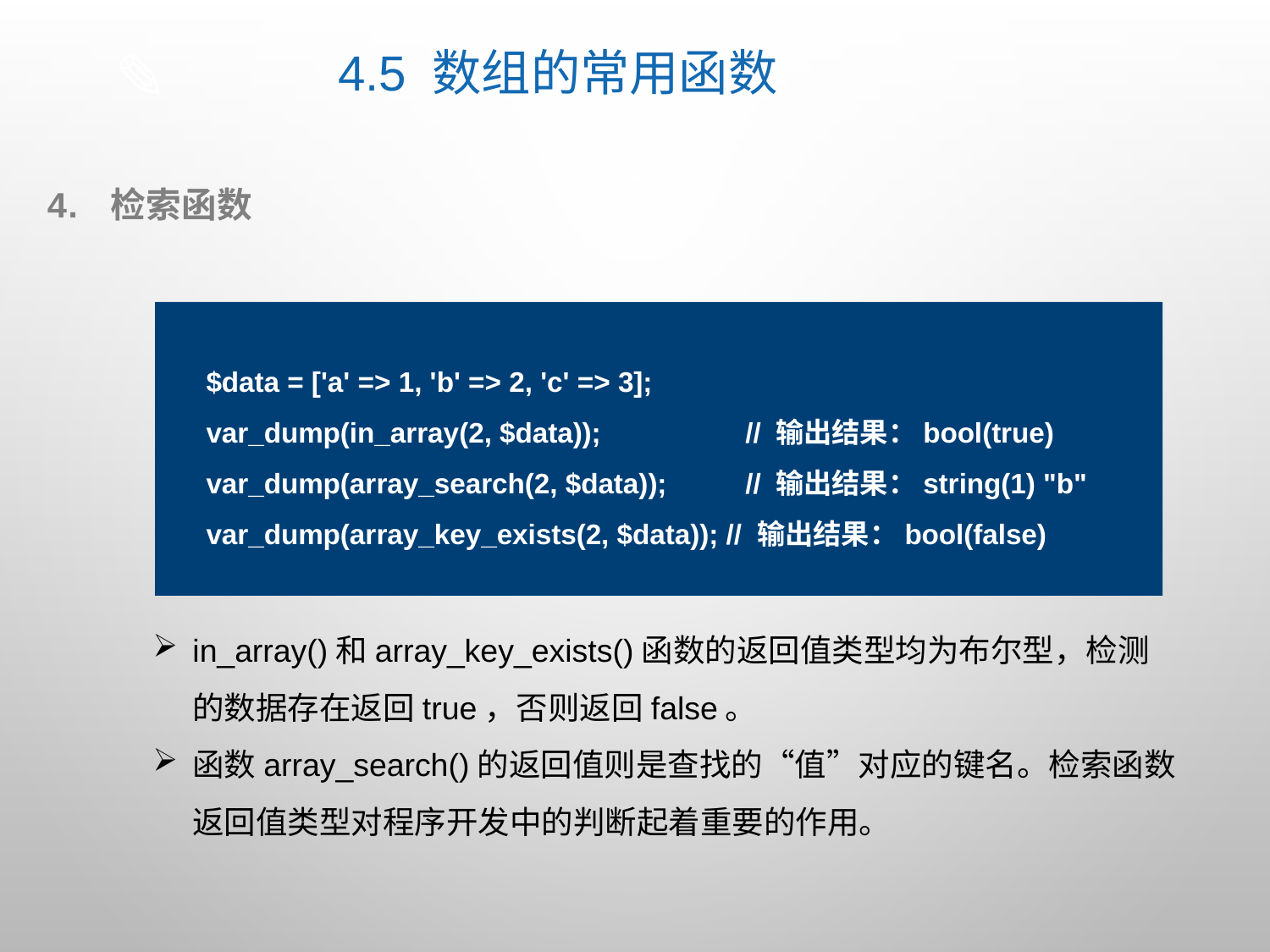

# 4.5 数组的常用函数
检索函数

$data = ['a' => 1, 'b' => 2, 'c' => 3];
var_dump(in_array(2, $data));	    // 输出结果：bool(true)
var_dump(array_search(2, $data));	    // 输出结果：string(1) "b"
var_dump(array_key_exists(2, $data)); // 输出结果：bool(false)
in_array()和array_key_exists()函数的返回值类型均为布尔型，检测的数据存在返回true，否则返回false。
函数array_search()的返回值则是查找的“值”对应的键名。检索函数返回值类型对程序开发中的判断起着重要的作用。